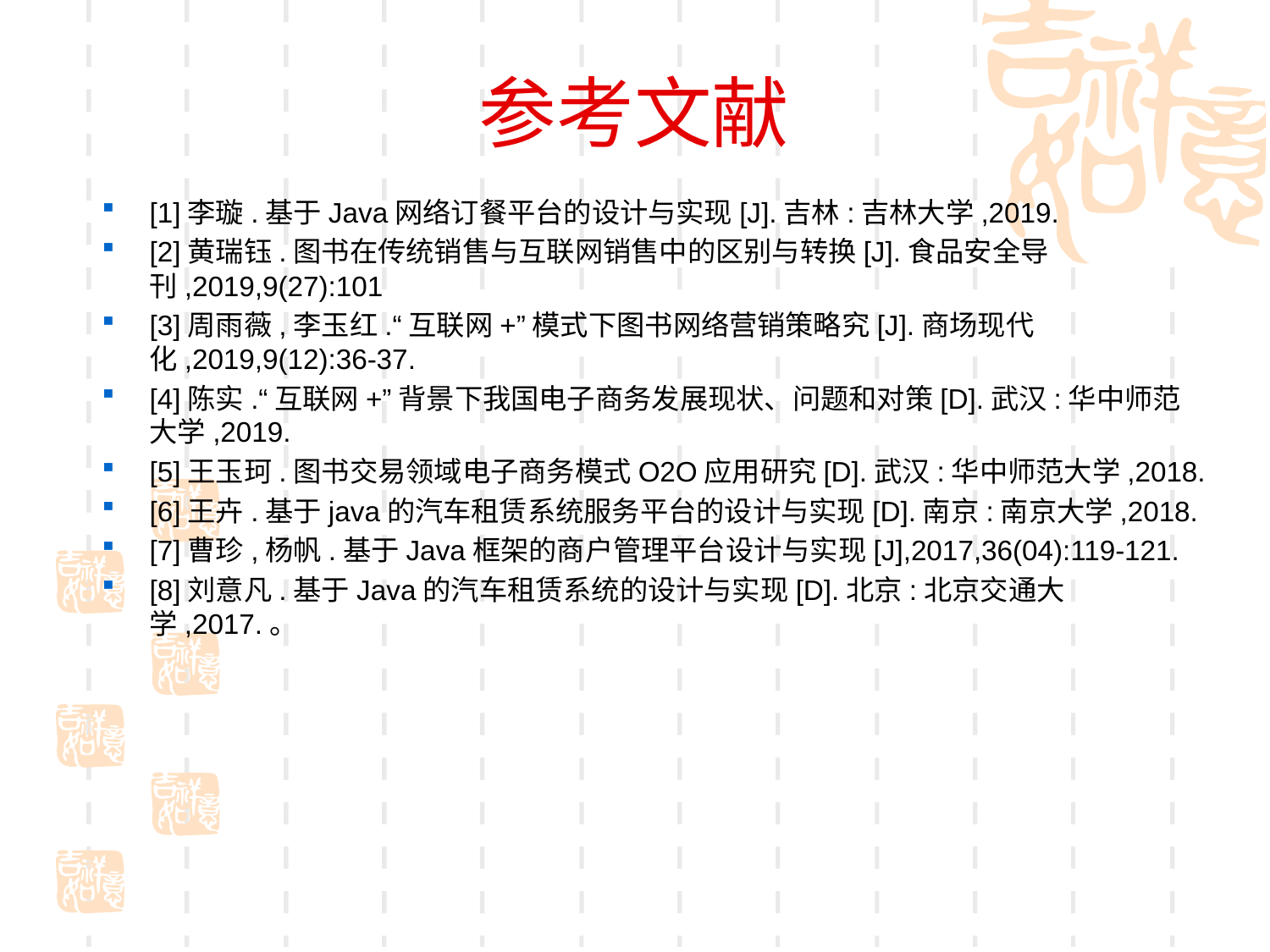

# 参考文献
[1]李璇.基于Java网络订餐平台的设计与实现[J].吉林:吉林大学,2019.
[2]黄瑞钰.图书在传统销售与互联网销售中的区别与转换[J].食品安全导刊,2019,9(27):101
[3]周雨薇,李玉红.“互联网+”模式下图书网络营销策略究[J].商场现代化,2019,9(12):36-37.
[4]陈实.“互联网+”背景下我国电子商务发展现状、问题和对策[D].武汉:华中师范大学,2019.
[5]王玉珂.图书交易领域电子商务模式O2O应用研究[D].武汉:华中师范大学,2018.
[6]王卉.基于java的汽车租赁系统服务平台的设计与实现[D].南京:南京大学,2018.
[7]曹珍,杨帆.基于Java框架的商户管理平台设计与实现[J],2017,36(04):119-121.
[8]刘意凡.基于Java的汽车租赁系统的设计与实现[D].北京:北京交通大学,2017.。